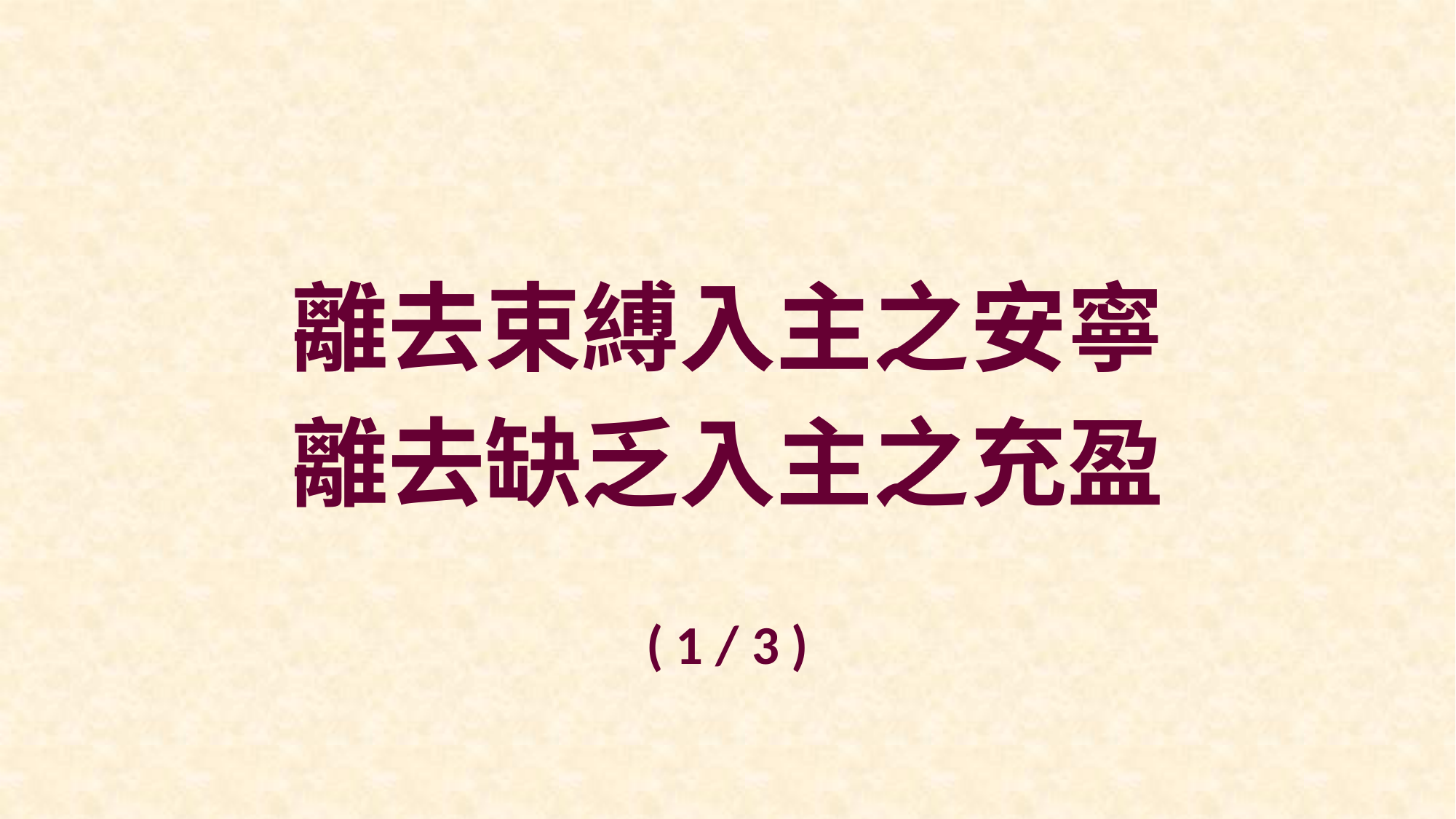

離去束縛入主之安寧
離去缺乏入主之充盈
( 1 / 3 )